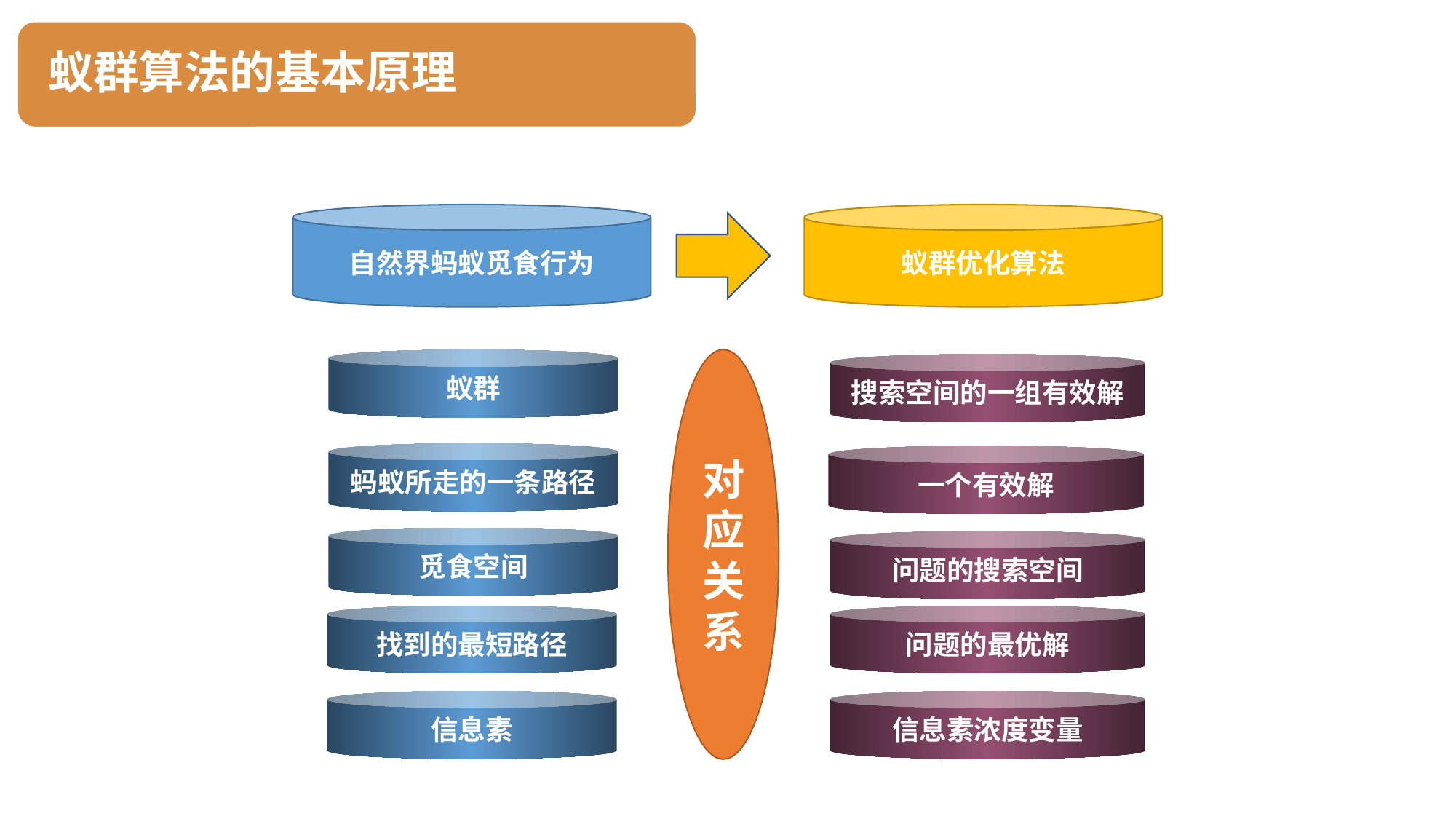

蚁群算法的基本原理
自然界蚂蚁觅食行为
蚁群优化算法

蚁群
对应关系
搜索空间的一组有效解
蚂蚁所走的一条路径
一个有效解

觅食空间

问题的搜索空间
找到的最短路径
问题的最优解
信息素
信息素浓度变量